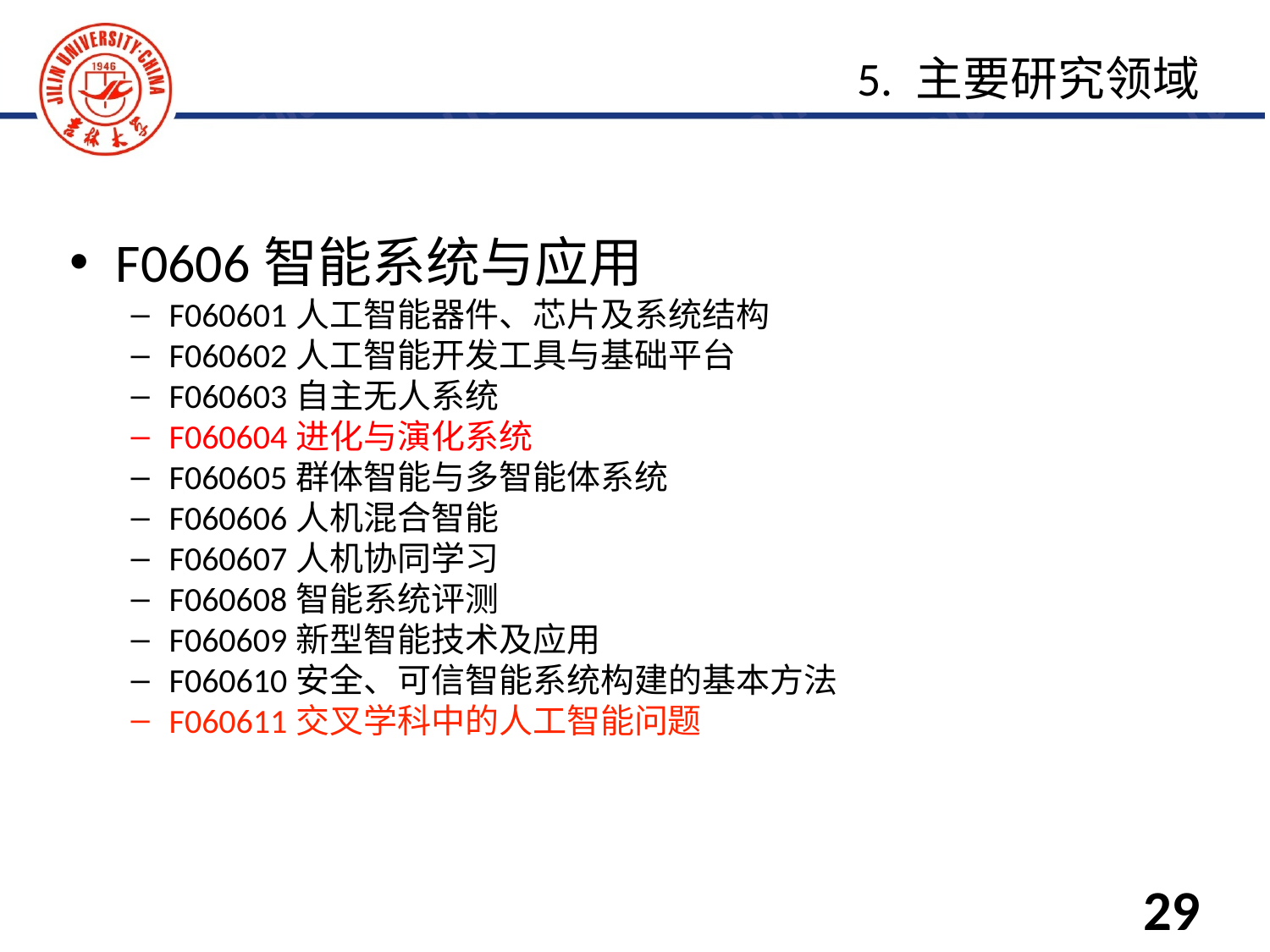

F0606智能系统与应用
F060601人工智能器件、芯片及系统结构
F060602人工智能开发工具与基础平台
F060603自主无人系统
F060604进化与演化系统
F060605群体智能与多智能体系统
F060606人机混合智能
F060607人机协同学习
F060608智能系统评测
F060609新型智能技术及应用
F060610安全、可信智能系统构建的基本方法
F060611交叉学科中的人工智能问题
5. 主要研究领域
29